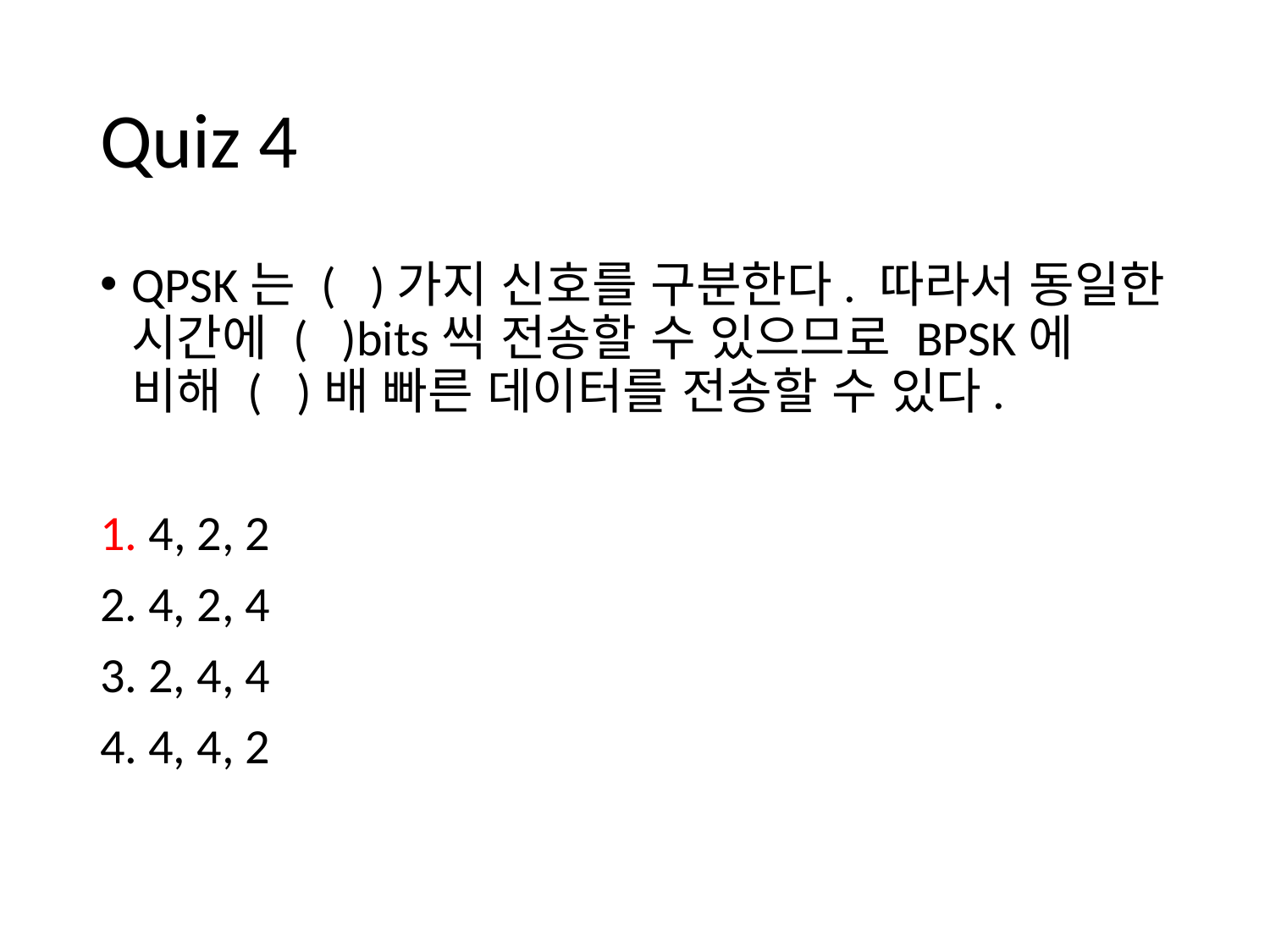

# Quiz 4
QPSK는 (   )가지 신호를 구분한다. 따라서 동일한 시간에 (   )bits씩 전송할 수 있으므로 BPSK에 비해 (   )배 빠른 데이터를 전송할 수 있다.

1. 4, 2, 2
2. 4, 2, 4
3. 2, 4, 4
4. 4, 4, 2